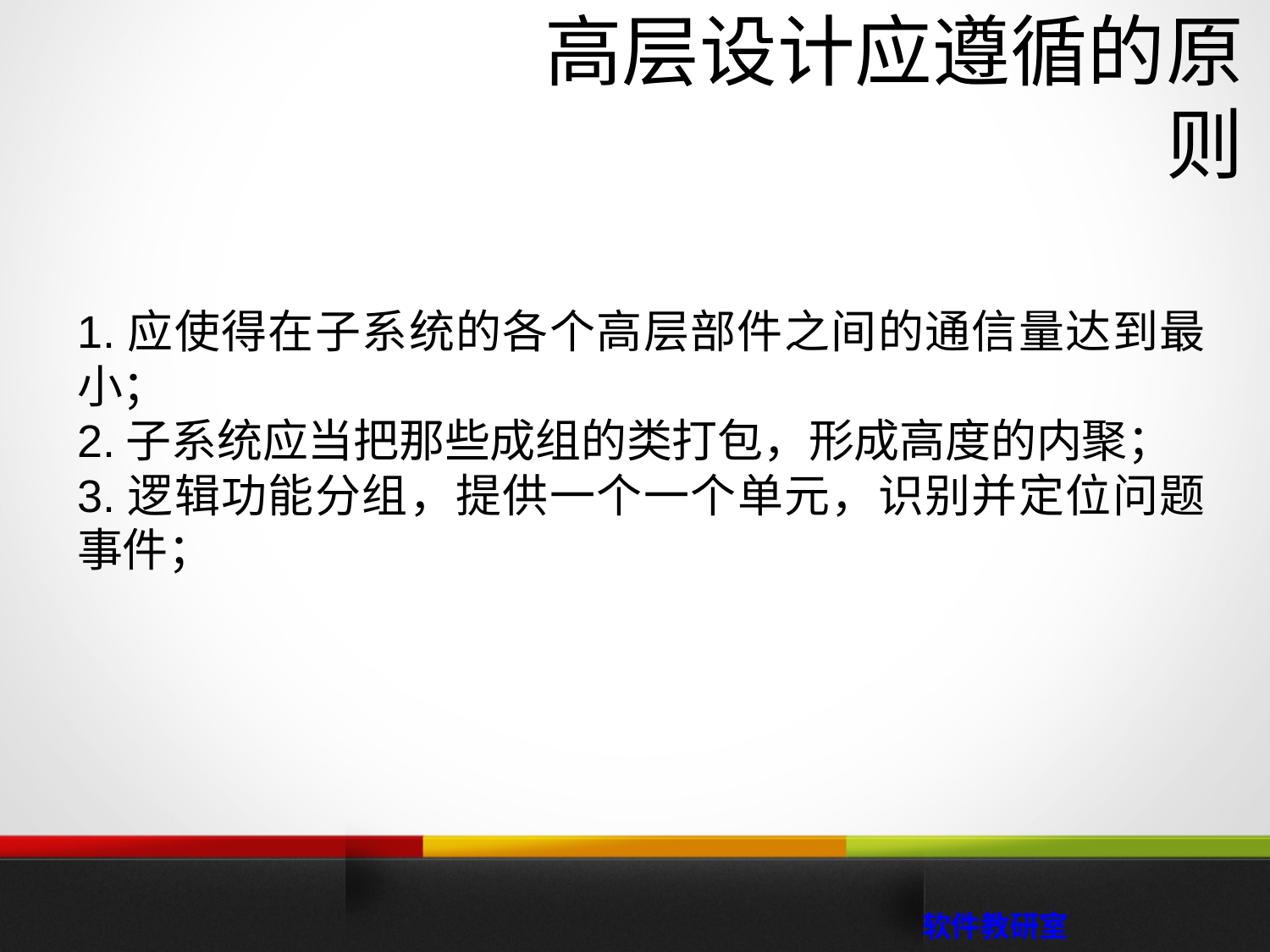

# 高层设计应遵循的原则
1.应使得在子系统的各个高层部件之间的通信量达到最小；
2.子系统应当把那些成组的类打包，形成高度的内聚；
3.逻辑功能分组，提供一个一个单元，识别并定位问题事件；
                                     软件教研室